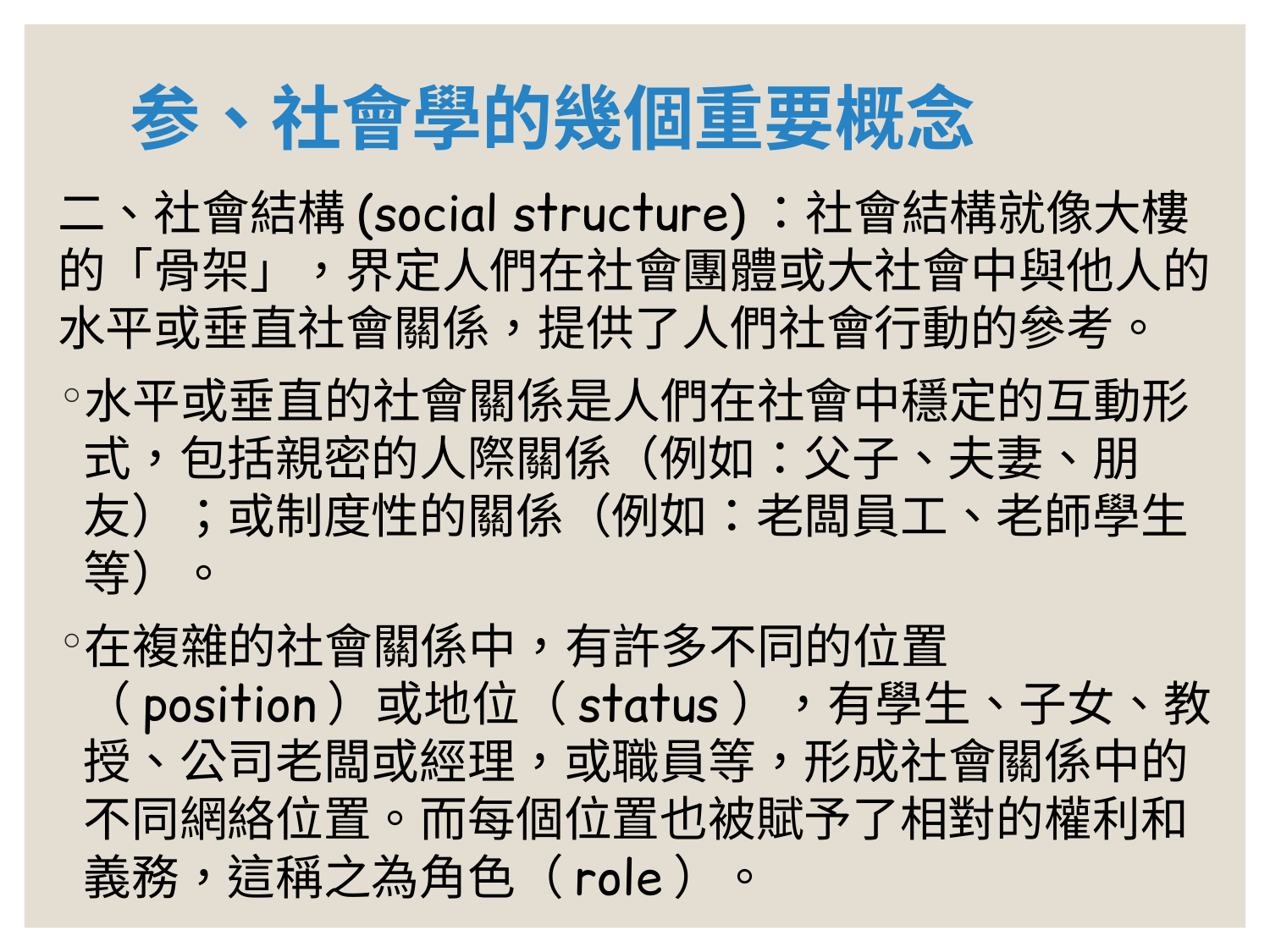

# 参、社會學的幾個重要概念
二、社會結構(social structure)：社會結構就像大樓的「骨架」，界定人們在社會團體或大社會中與他人的水平或垂直社會關係，提供了人們社會行動的參考。
水平或垂直的社會關係是人們在社會中穩定的互動形式，包括親密的人際關係（例如：父子、夫妻、朋友）；或制度性的關係（例如：老闆員工、老師學生等）。
在複雜的社會關係中，有許多不同的位置（position）或地位（status），有學生、子女、教授、公司老闆或經理，或職員等，形成社會關係中的不同網絡位置。而每個位置也被賦予了相對的權利和義務，這稱之為角色（role）。